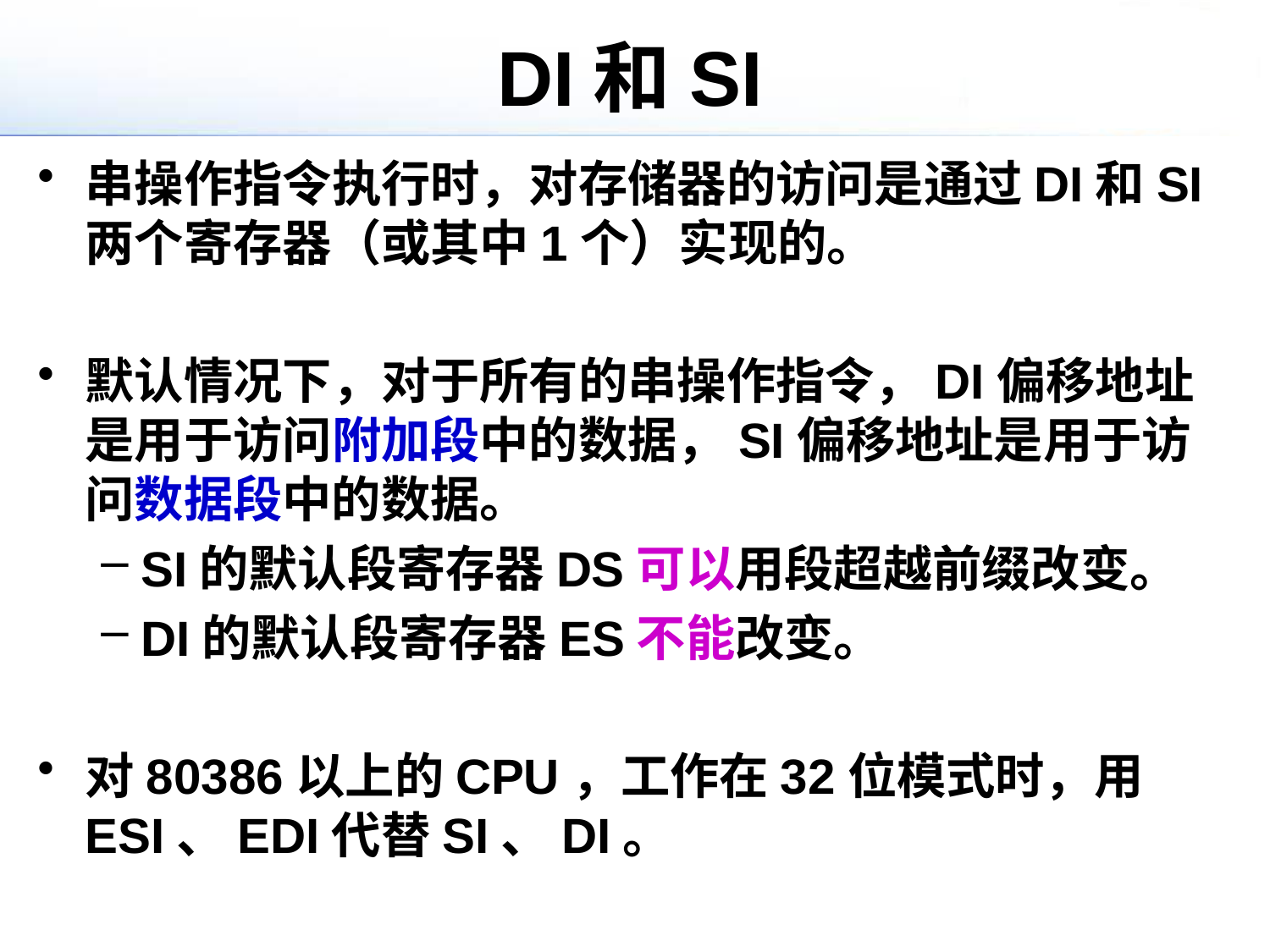

# DI和SI
串操作指令执行时，对存储器的访问是通过DI和SI两个寄存器（或其中1个）实现的。

默认情况下，对于所有的串操作指令，DI偏移地址是用于访问附加段中的数据，SI偏移地址是用于访问数据段中的数据。
SI的默认段寄存器DS可以用段超越前缀改变。
DI的默认段寄存器ES不能改变。

对80386以上的CPU，工作在32位模式时，用ESI、EDI代替SI、DI。